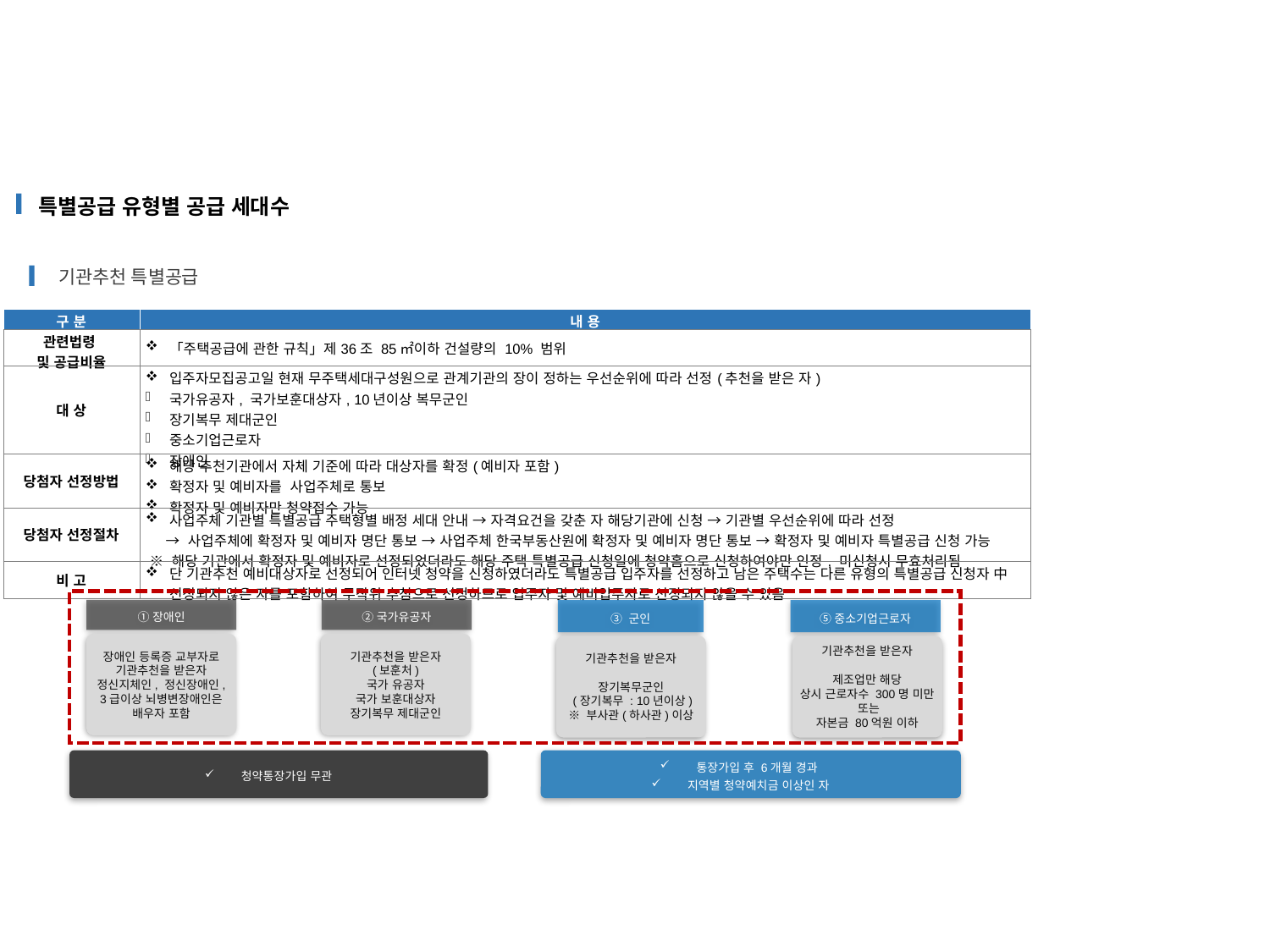

특별공급 유형별 공급 세대수

기관추천 특별공급

| 구 분 | 내 용 |
| --- | --- |
| 관련법령 및 공급비율 | 「주택공급에 관한 규칙」제36조 85㎡이하 건설량의 10% 범위 |
| 대 상 | 입주자모집공고일 현재 무주택세대구성원으로 관계기관의 장이 정하는 우선순위에 따라 선정(추천을 받은 자) 국가유공자, 국가보훈대상자, 10년이상 복무군인 장기복무 제대군인 중소기업근로자 장애인 |
| 당첨자 선정방법 | 해당 추천기관에서 자체 기준에 따라 대상자를 확정(예비자 포함) 확정자 및 예비자를 사업주체로 통보 확정자 및 예비자만 청약접수 가능 |
| 당첨자 선정절차 | 사업주체 기관별 특별공급 주택형별 배정 세대 안내 → 자격요건을 갖춘 자 해당기관에 신청 → 기관별 우선순위에 따라 선정 → 사업주체에 확정자 및 예비자 명단 통보 → 사업주체 한국부동산원에 확정자 및 예비자 명단 통보 → 확정자 및 예비자 특별공급 신청 가능 ※ 해당 기관에서 확정자 및 예비자로 선정되었더라도 해당 주택 특별공급 신청일에 청약홈으로 신청하여야만 인정, 미신청시 무효처리됨 |
| 비 고 | 단 기관추천 예비대상자로 선정되어 인터넷 청약을 신청하였더라도 특별공급 입주자를 선정하고 남은 주택수는 다른 유형의 특별공급 신청자 中 선정되지 않은 자를 포함하여 무작위 추첨으로 선정하므로 입주자 및 예비입주자로 선정되지 않을 수 있음 |

①장애인
장애인 등록증 교부자로
기관추천을 받은자
정신지체인, 정신장애인,
3급이상 뇌병변장애인은
배우자 포함
②국가유공자
기관추천을 받은자
(보훈처)
국가 유공자
국가 보훈대상자
장기복무 제대군인
③ 군인
기관추천을 받은자

장기복무군인
 (장기복무 : 10년이상)
※ 부사관(하사관)이상
⑤중소기업근로자
기관추천을 받은자

제조업만 해당
상시 근로자수 300명 미만
 또는
자본금 80억원 이하
 청약통장가입 무관
 통장가입 후 6개월 경과
 지역별 청약예치금 이상인 자